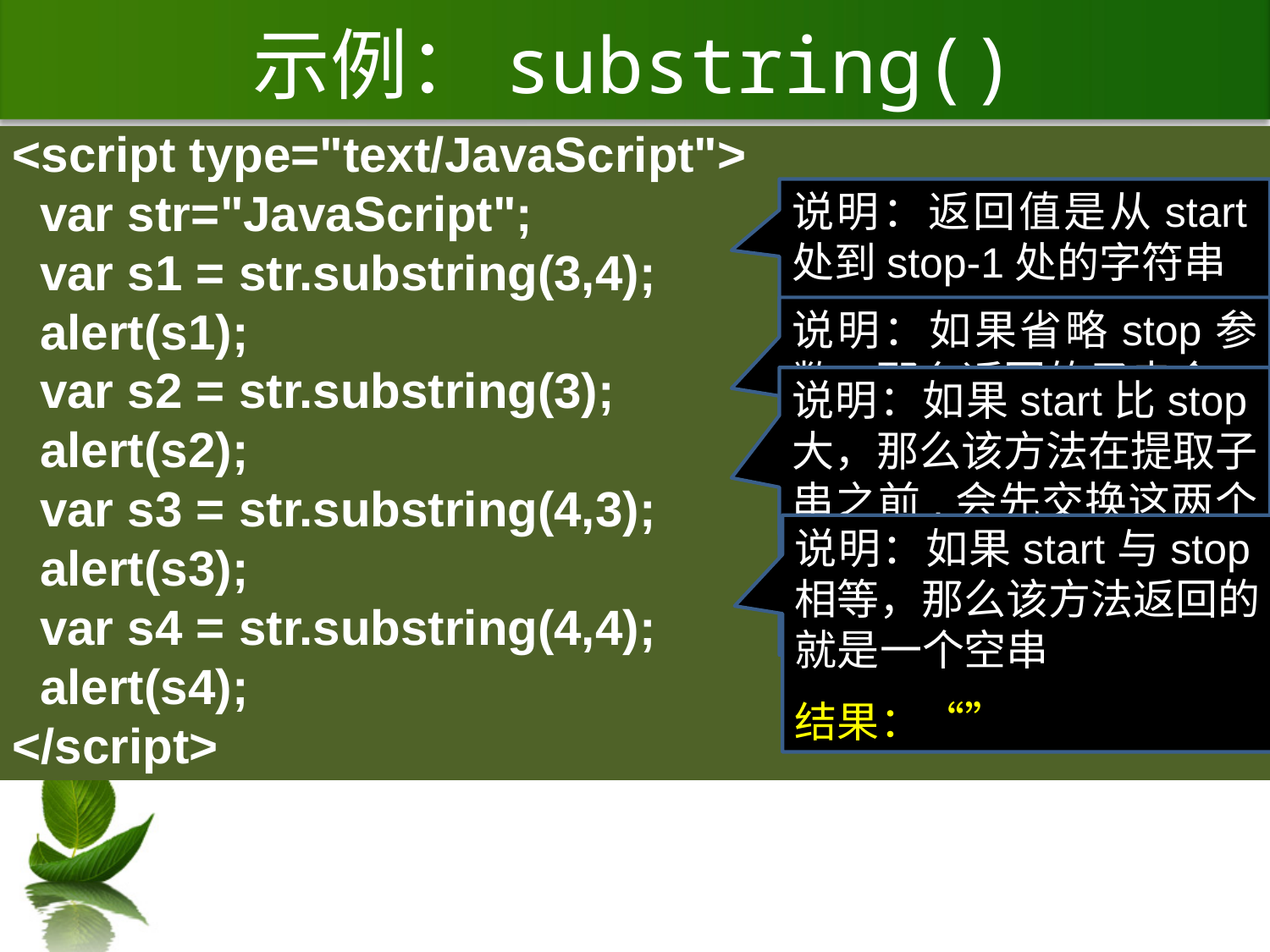

# 示例：substring()
<script type="text/JavaScript">
  var str="JavaScript";
  var s1 = str.substring(3,4);
  alert(s1);
  var s2 = str.substring(3);
  alert(s2);
  var s3 = str.substring(4,3);
  alert(s3);
  var s4 = str.substring(4,4);
  alert(s4);
</script>
说明：返回值是从start处到stop-1处的字符串
结果：“a”
说明：如果省略stop参数，那么返回的子串会一直到字符串的结尾
结果：“aScript”
说明：如果start比stop大，那么该方法在提取子串之前,会先交换这两个参数再进行运算
结果：“a”
说明：如果start与stop相等，那么该方法返回的就是一个空串
结果：“”